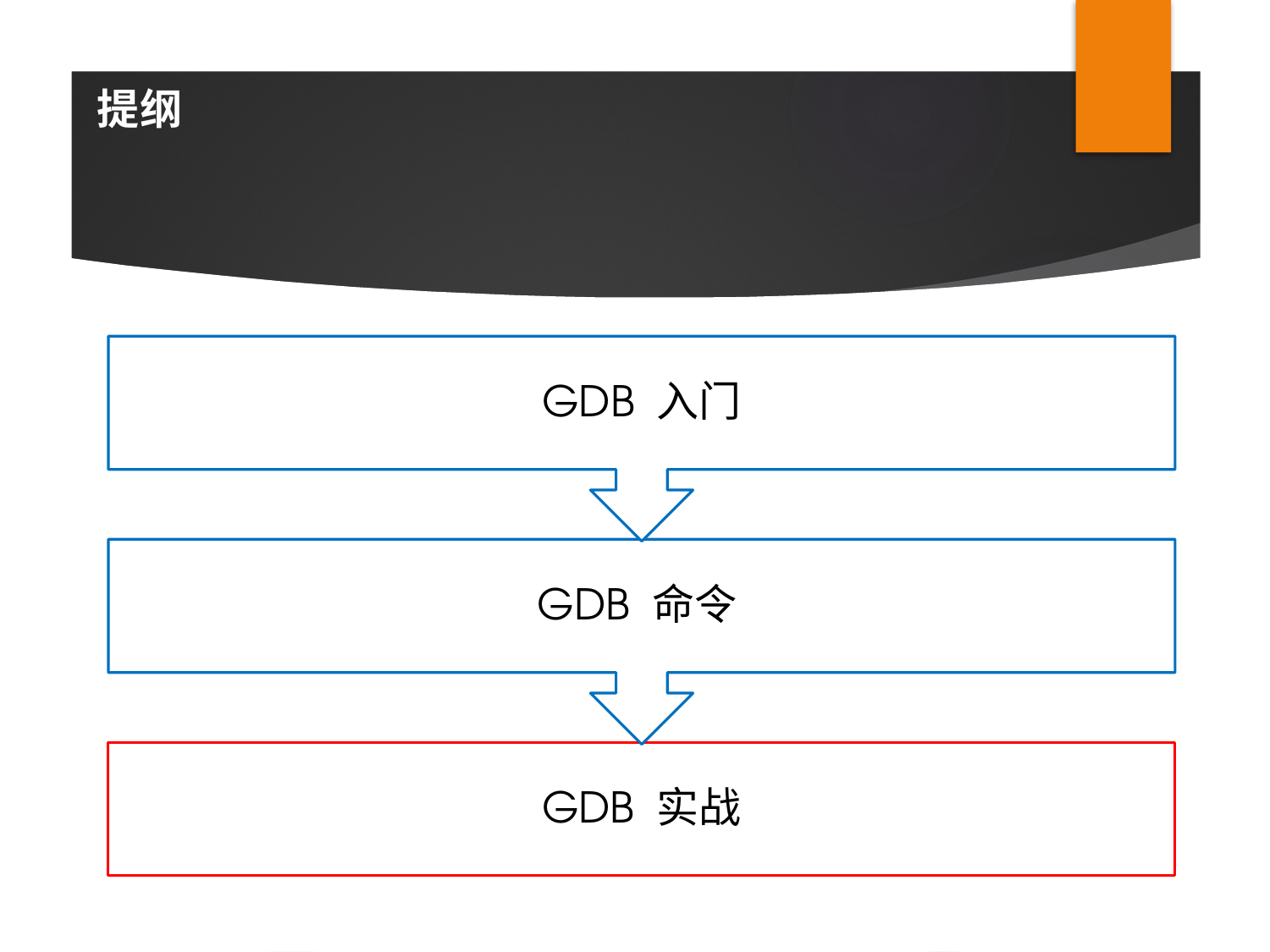

提纲
GDB 实战
GDB 命令
GDB 入门